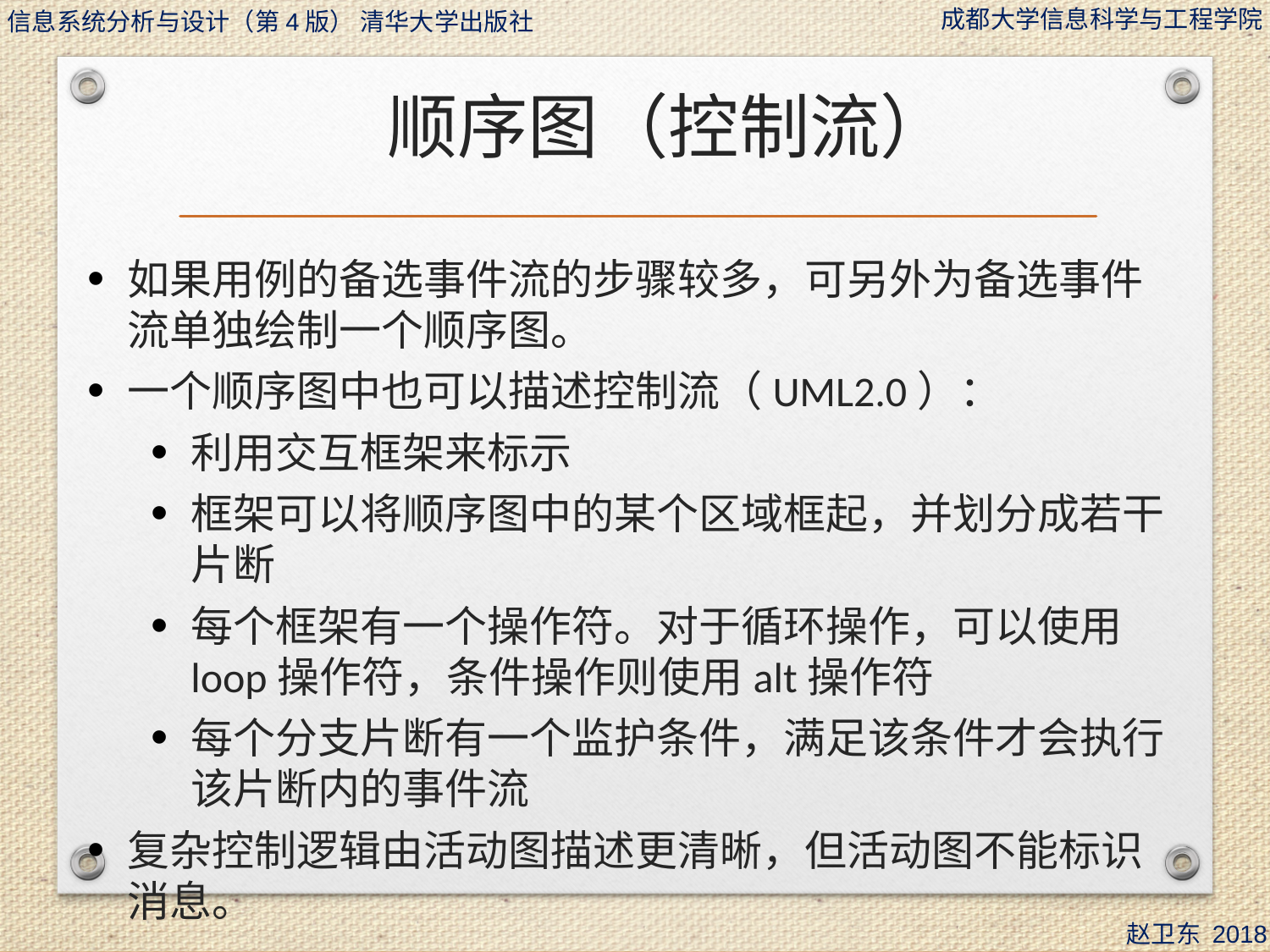

# 顺序图（控制流）
如果用例的备选事件流的步骤较多，可另外为备选事件流单独绘制一个顺序图。
一个顺序图中也可以描述控制流（UML2.0）：
利用交互框架来标示
框架可以将顺序图中的某个区域框起，并划分成若干片断
每个框架有一个操作符。对于循环操作，可以使用loop操作符，条件操作则使用alt操作符
每个分支片断有一个监护条件，满足该条件才会执行该片断内的事件流
复杂控制逻辑由活动图描述更清晰，但活动图不能标识消息。